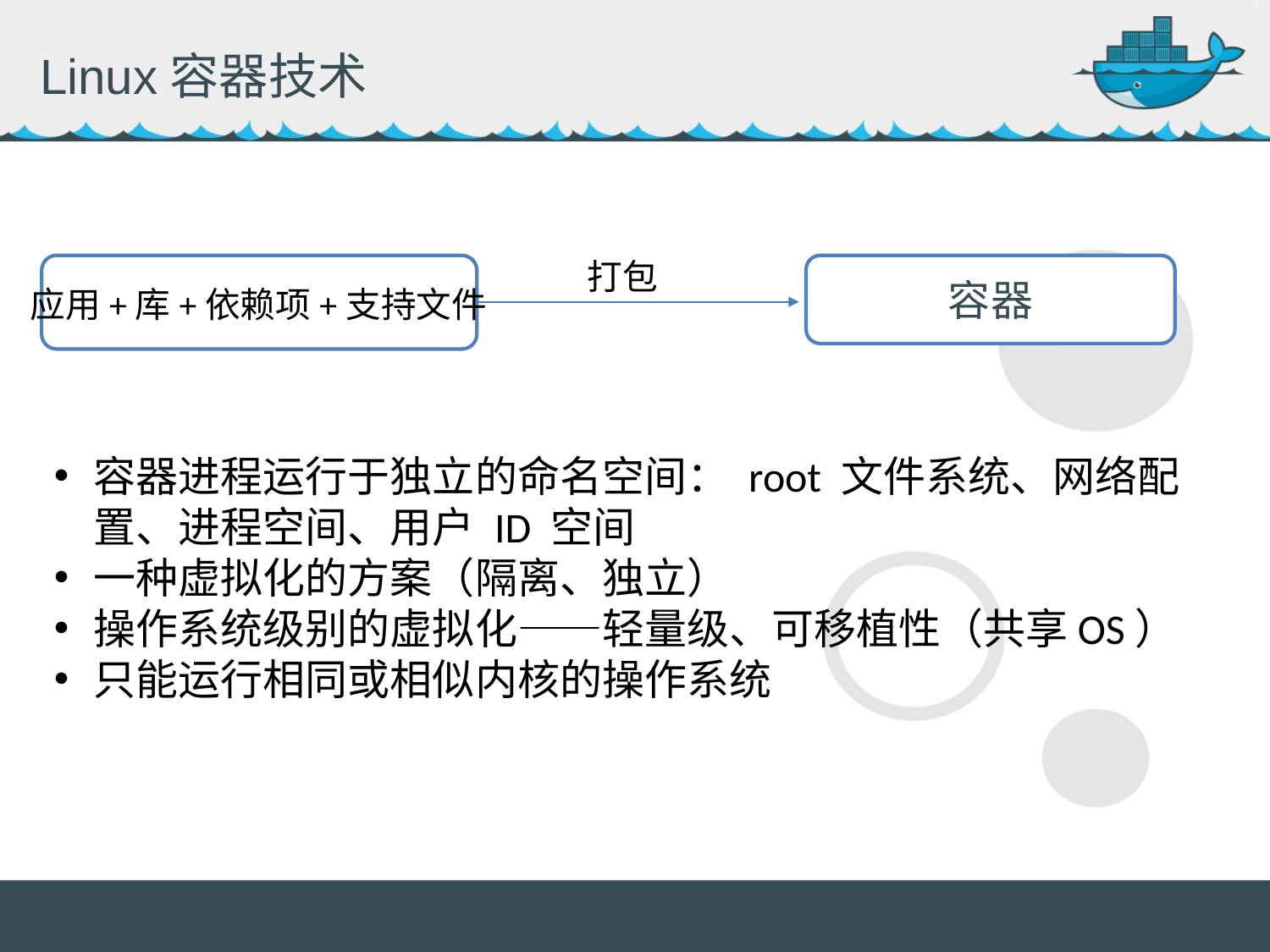

Linux容器技术
打包

容器
应用+库+依赖项+支持文件
容器进程运行于独立的命名空间： root 文件系统、网络配置、进程空间、用户 ID 空间
一种虚拟化的方案（隔离、独立）
操作系统级别的虚拟化——轻量级、可移植性（共享OS）
只能运行相同或相似内核的操作系统